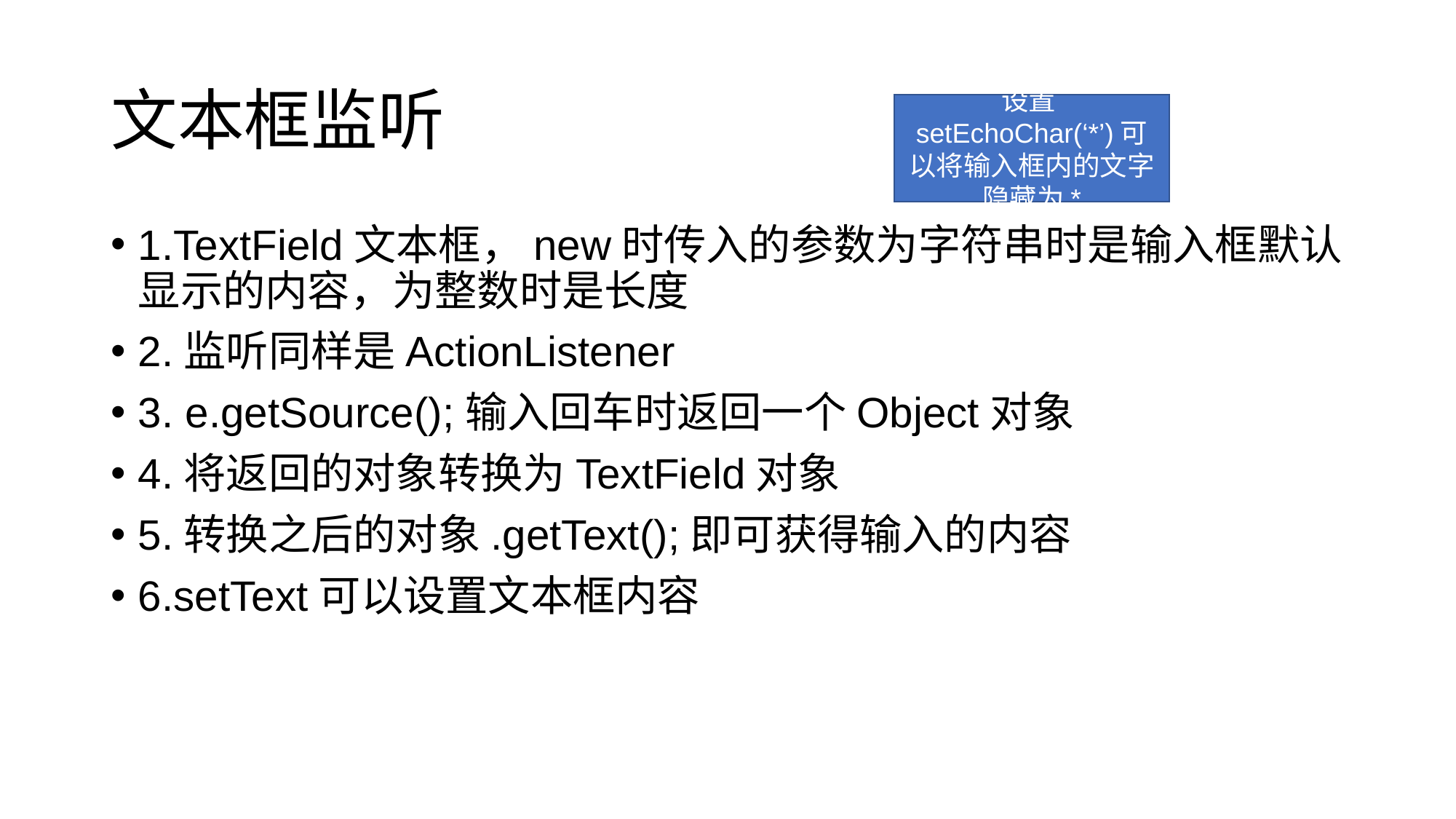

# 文本框监听
设置setEchoChar(‘*’)可以将输入框内的文字隐藏为*
1.TextField文本框，new时传入的参数为字符串时是输入框默认显示的内容，为整数时是长度
2.监听同样是ActionListener
3. e.getSource();输入回车时返回一个Object对象
4.将返回的对象转换为TextField对象
5.转换之后的对象.getText();即可获得输入的内容
6.setText可以设置文本框内容